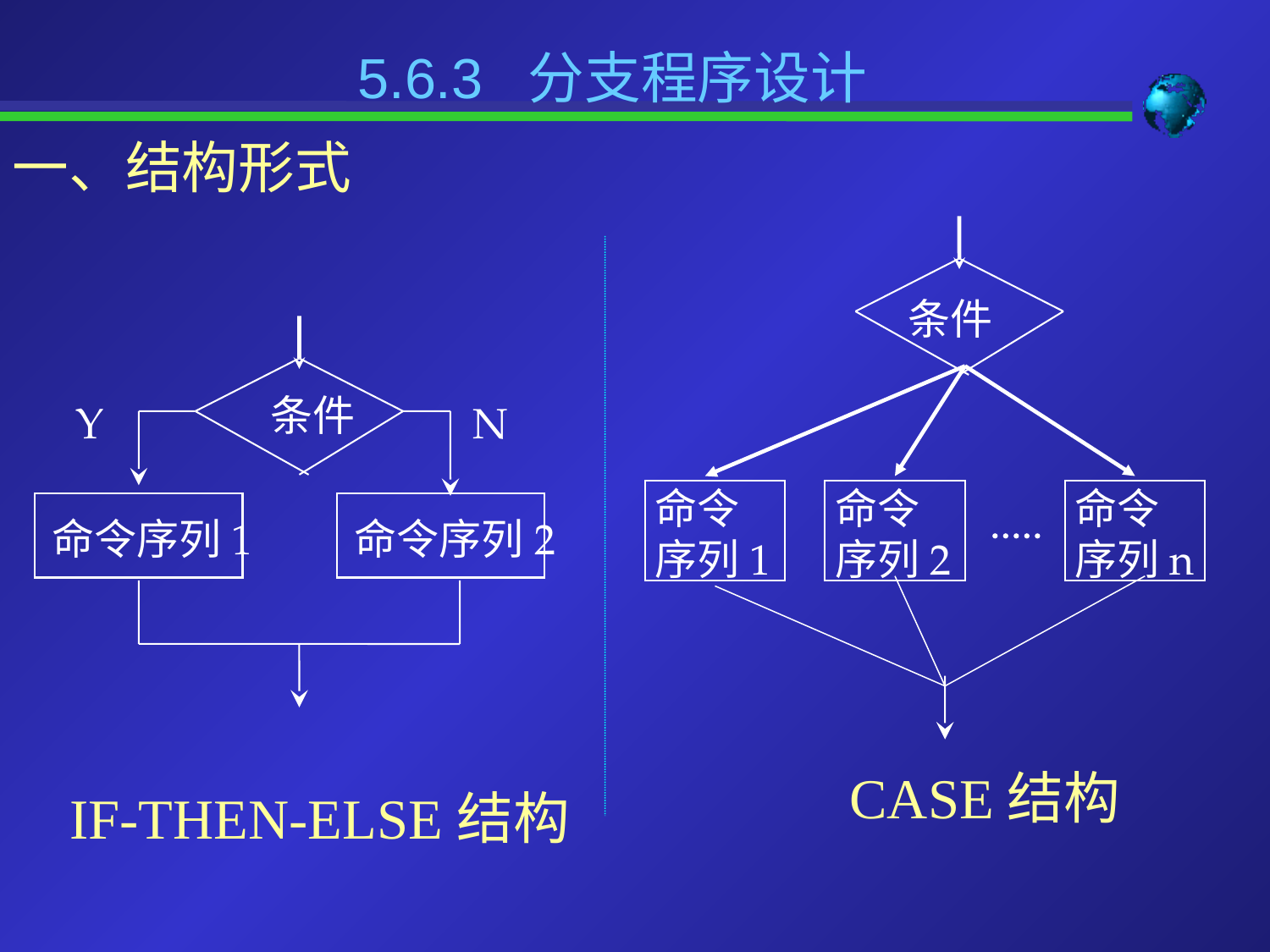

5.6.3  分支程序设计
一、结构形式

条件

条件
Y
N

命令序列2
命令序列1

命令
序列1

命令
序列2

命令
序列n

CASE结构
IF-THEN-ELSE结构
10